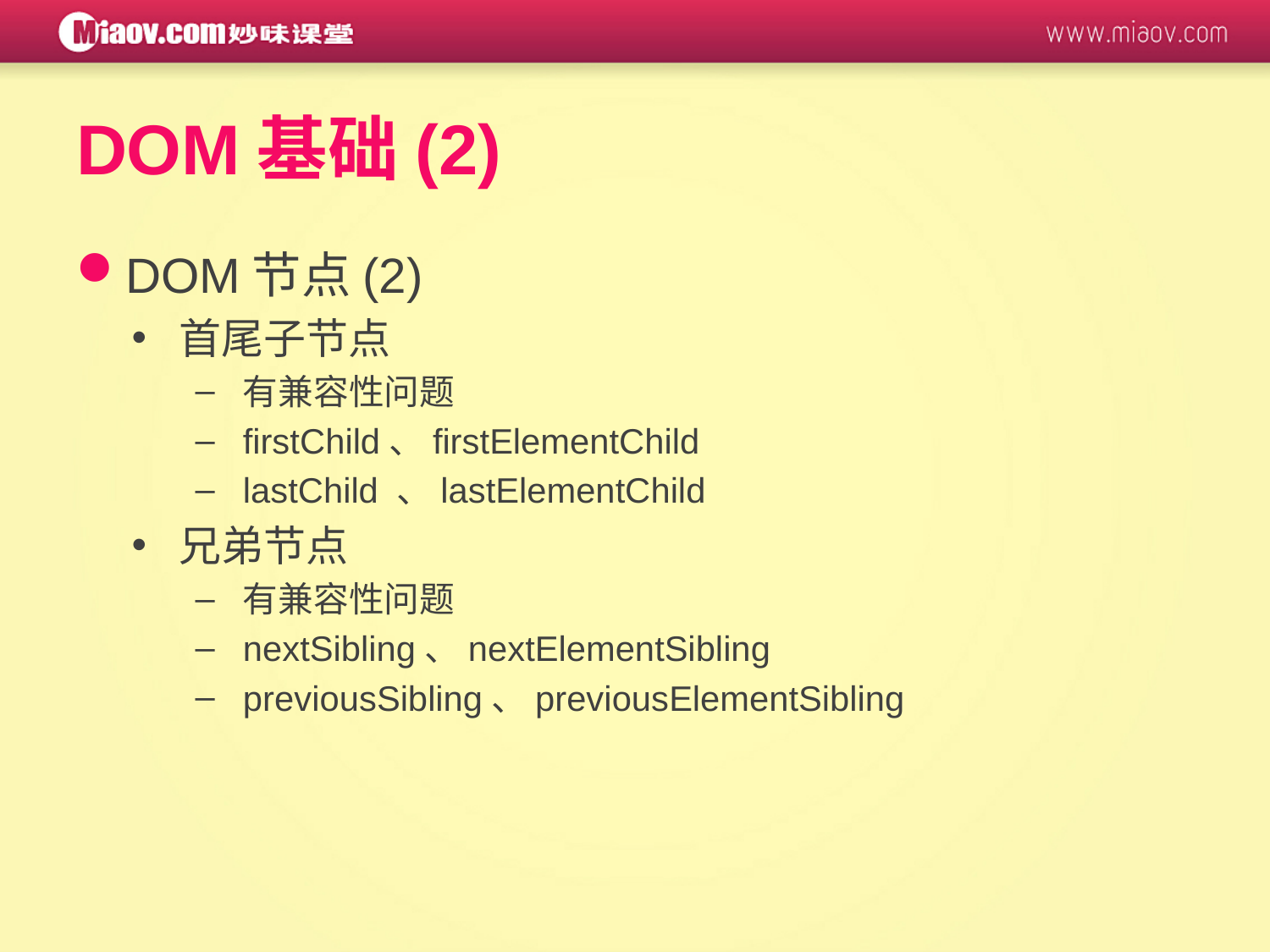

# DOM基础(2)
DOM节点(2)
首尾子节点
有兼容性问题
firstChild、firstElementChild
lastChild 、lastElementChild
兄弟节点
有兼容性问题
nextSibling、nextElementSibling
previousSibling、previousElementSibling